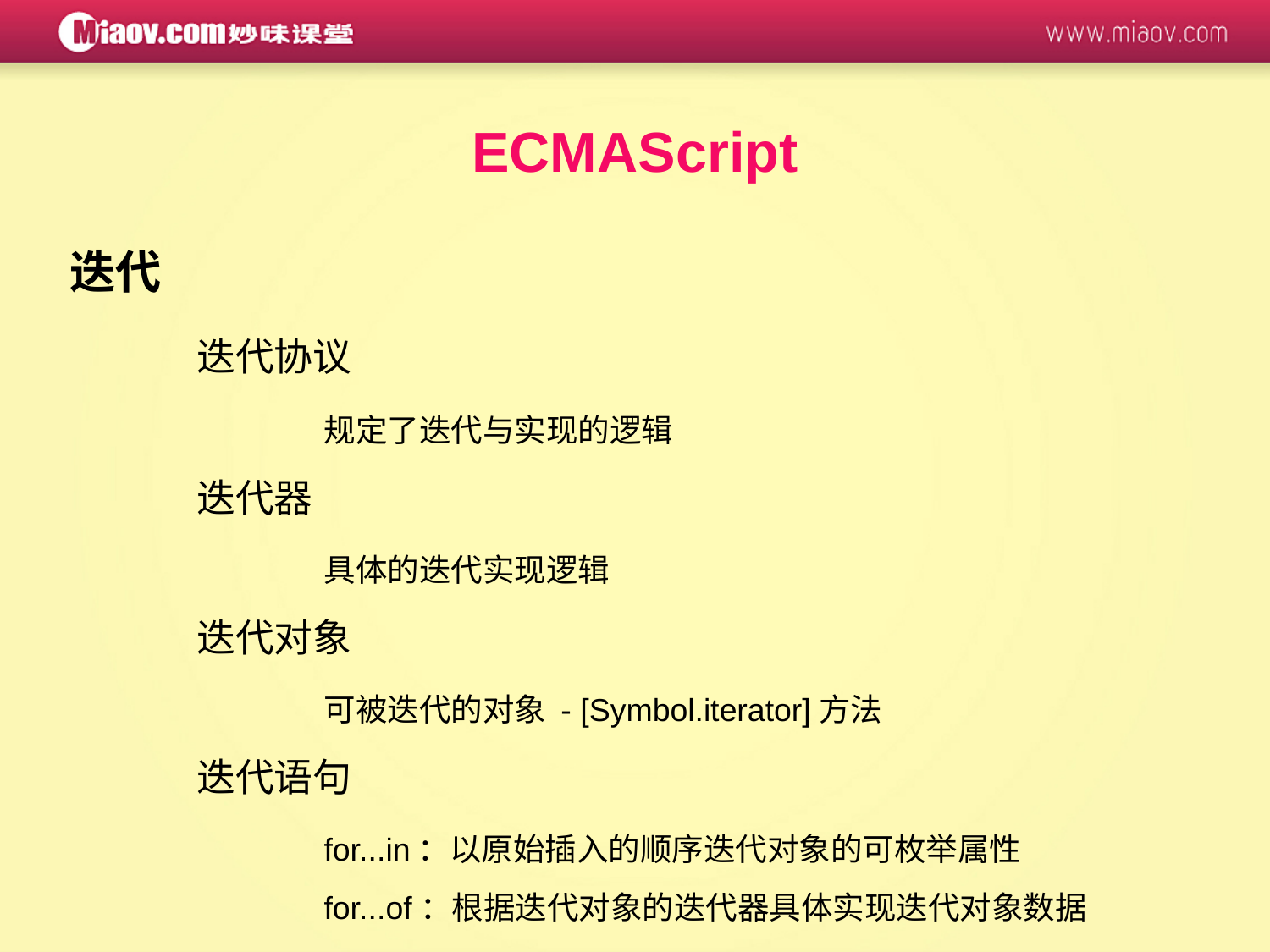

ECMAScript
迭代
	迭代协议
		规定了迭代与实现的逻辑
	迭代器
		具体的迭代实现逻辑
	迭代对象
		可被迭代的对象 - [Symbol.iterator]方法
	迭代语句
		for...in：以原始插入的顺序迭代对象的可枚举属性
		for...of：根据迭代对象的迭代器具体实现迭代对象数据